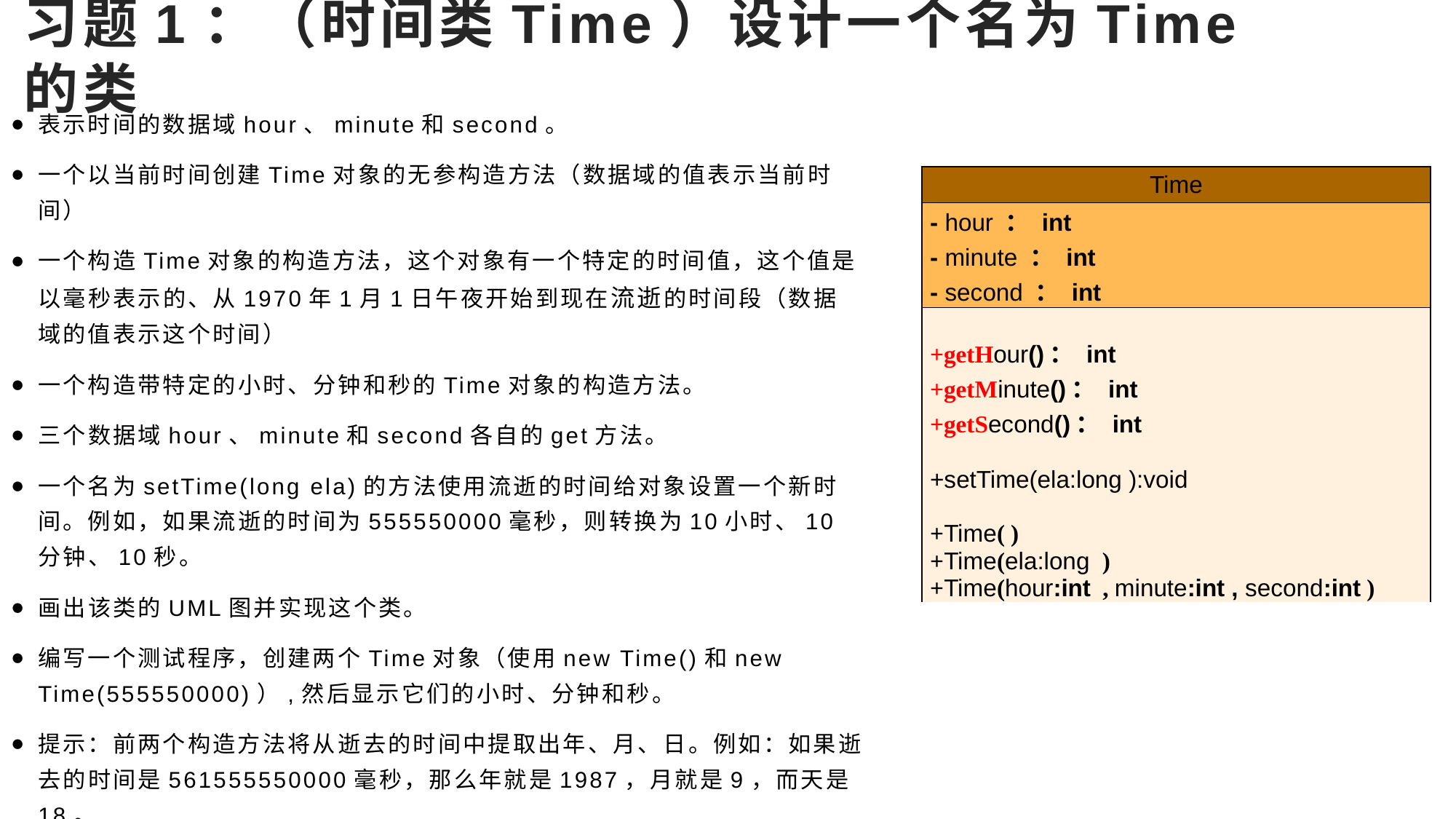

# 习题1：（时间类Time）设计一个名为Time的类
表示时间的数据域hour、minute和second。
一个以当前时间创建Time对象的无参构造方法（数据域的值表示当前时间）
一个构造Time对象的构造方法，这个对象有一个特定的时间值，这个值是以毫秒表示的、从1970年1月1日午夜开始到现在流逝的时间段（数据域的值表示这个时间）
一个构造带特定的小时、分钟和秒的Time对象的构造方法。
三个数据域hour、minute和second各自的get方法。
一个名为setTime(long ela)的方法使用流逝的时间给对象设置一个新时间。例如，如果流逝的时间为555550000毫秒，则转换为10小时、10分钟、10秒。
画出该类的UML图并实现这个类。
编写一个测试程序，创建两个Time对象（使用new Time()和new Time(555550000)）,然后显示它们的小时、分钟和秒。
提示：前两个构造方法将从逝去的时间中提取出年、月、日。例如：如果逝去的时间是561555550000毫秒，那么年就是1987，月就是9，而天是18。

| Time |
| --- |
| - hour ： int - minute ： int - second ： int |
| +getHour()： int +getMinute()： int +getSecond()： int +setTime(ela:long ):void |
| +Time( ) +Time(ela:long ) +Time(hour:int , minute:int , second:int ) |